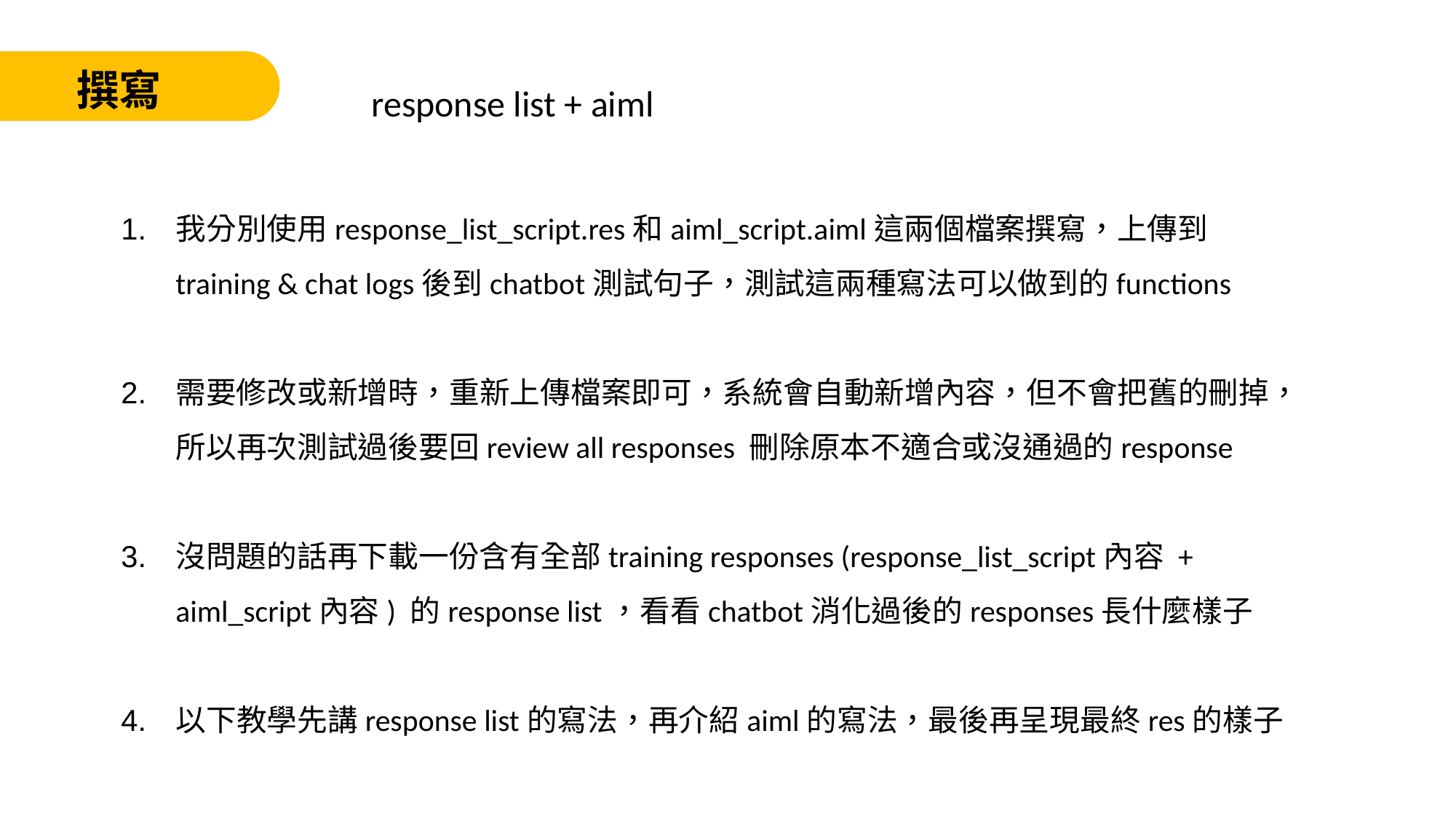

response list + aiml
撰寫
我分別使用response_list_script.res和aiml_script.aiml這兩個檔案撰寫，上傳到training & chat logs後到chatbot測試句子，測試這兩種寫法可以做到的functions

需要修改或新增時，重新上傳檔案即可，系統會自動新增內容，但不會把舊的刪掉，所以再次測試過後要回review all responses 刪除原本不適合或沒通過的response

沒問題的話再下載一份含有全部training responses (response_list_script內容 + aiml_script內容) 的response list，看看chatbot消化過後的responses長什麼樣子

以下教學先講response list的寫法，再介紹aiml的寫法，最後再呈現最終res的樣子